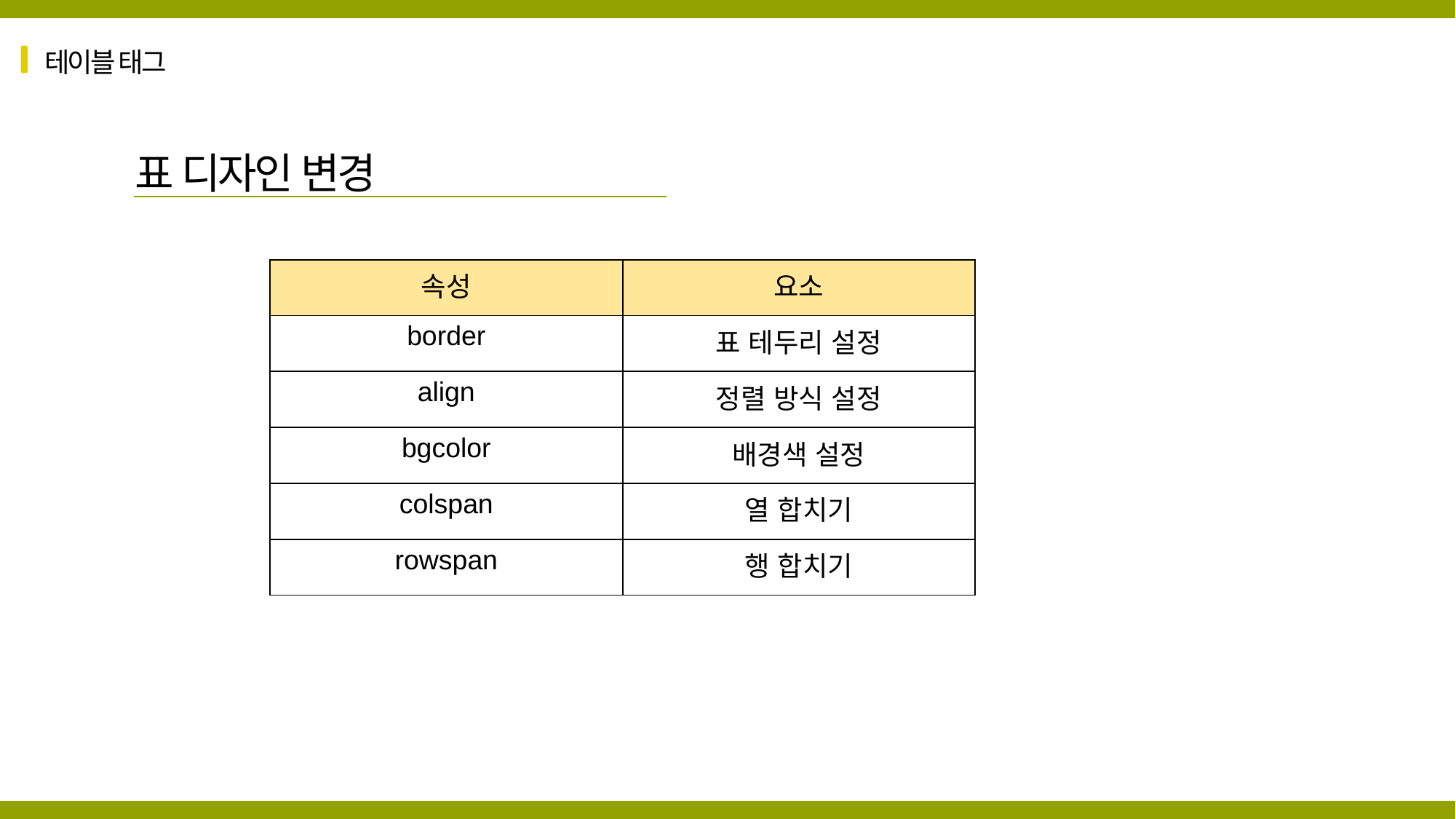

테이블 태그

표 디자인 변경

| 속성 | 요소 |
| --- | --- |
| border | 표 테두리 설정 |
| align | 정렬 방식 설정 |
| bgcolor | 배경색 설정 |
| colspan | 열 합치기 |
| rowspan | 행 합치기 |